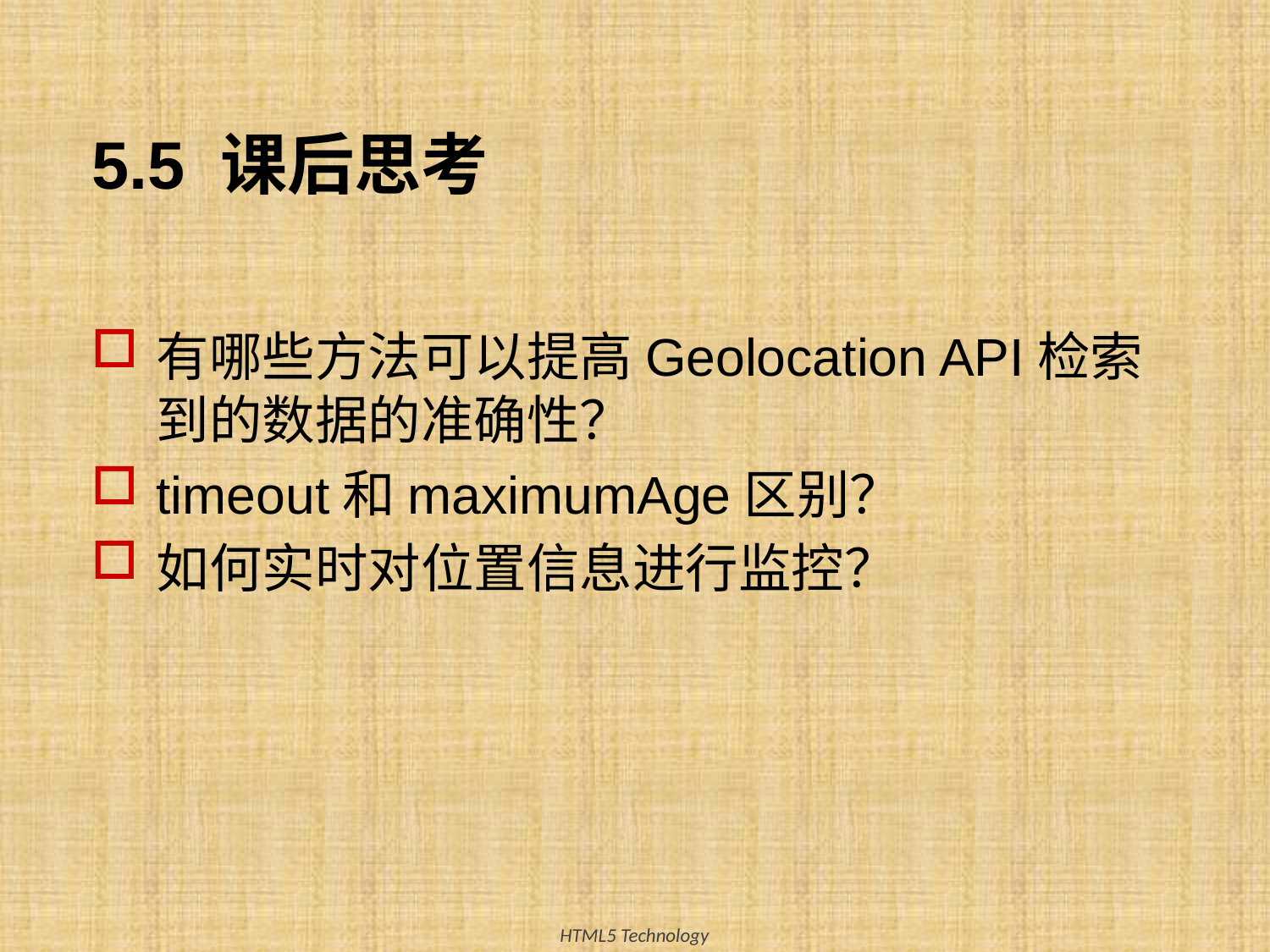

# 5.5 课后思考
有哪些方法可以提高Geolocation API检索到的数据的准确性？
timeout和maximumAge区别？
如何实时对位置信息进行监控？

59
HTML5 Technology